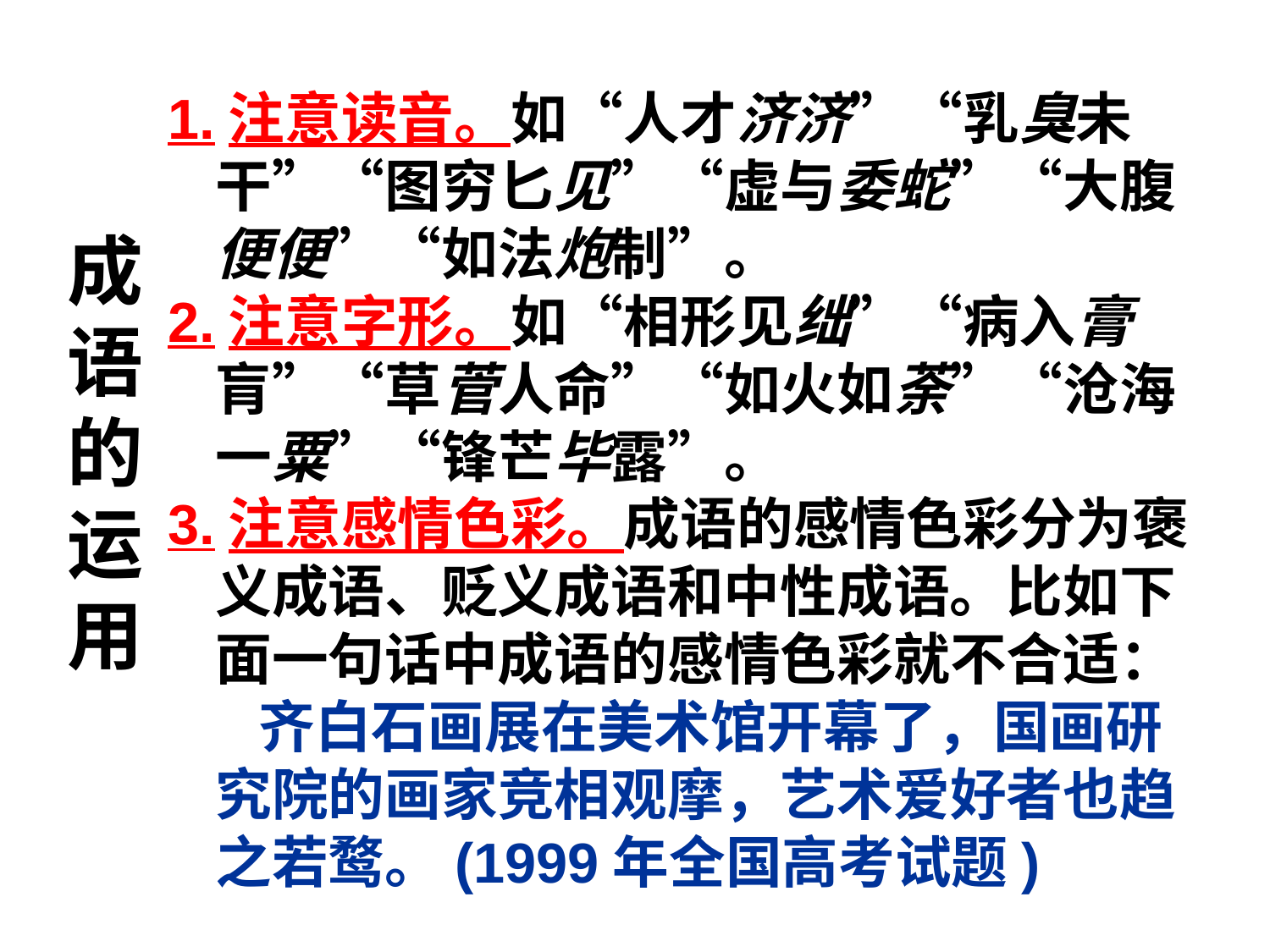

1.注意读音。如“人才济济”“乳臭未干”“图穷匕见”“虚与委蛇”“大腹便便”“如法炮制”。
2.注意字形。如“相形见绌”“病入膏肓”“草菅人命”“如火如荼”“沧海一粟”“锋芒毕露”。
3.注意感情色彩。成语的感情色彩分为褒义成语、贬义成语和中性成语。比如下面一句话中成语的感情色彩就不合适：
      齐白石画展在美术馆开幕了，国画研究院的画家竞相观摩，艺术爱好者也趋之若鹜。(1999年全国高考试题)
成语的运用